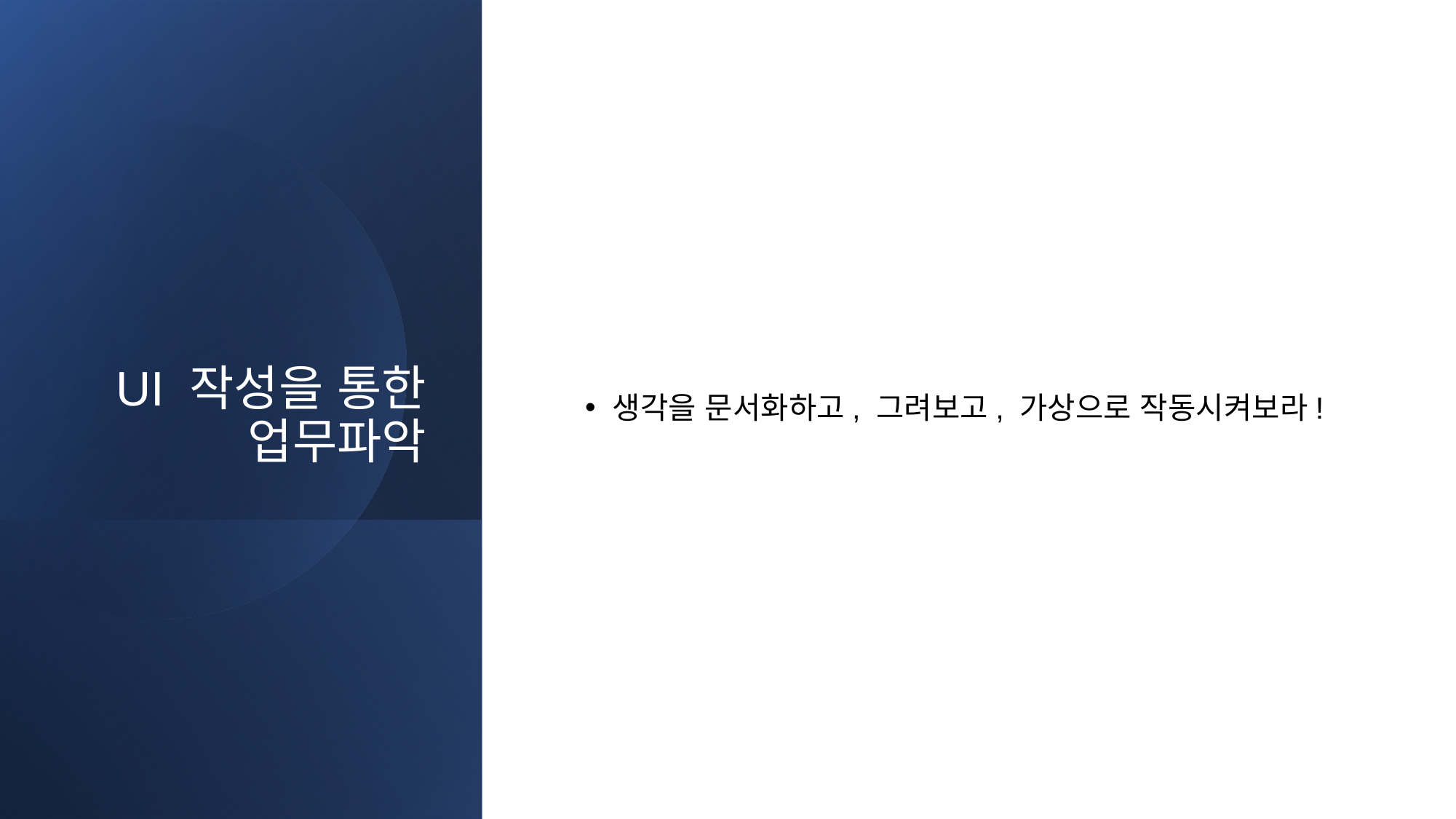

# UI 작성을 통한 업무파악
생각을 문서화하고, 그려보고, 가상으로 작동시켜보라!